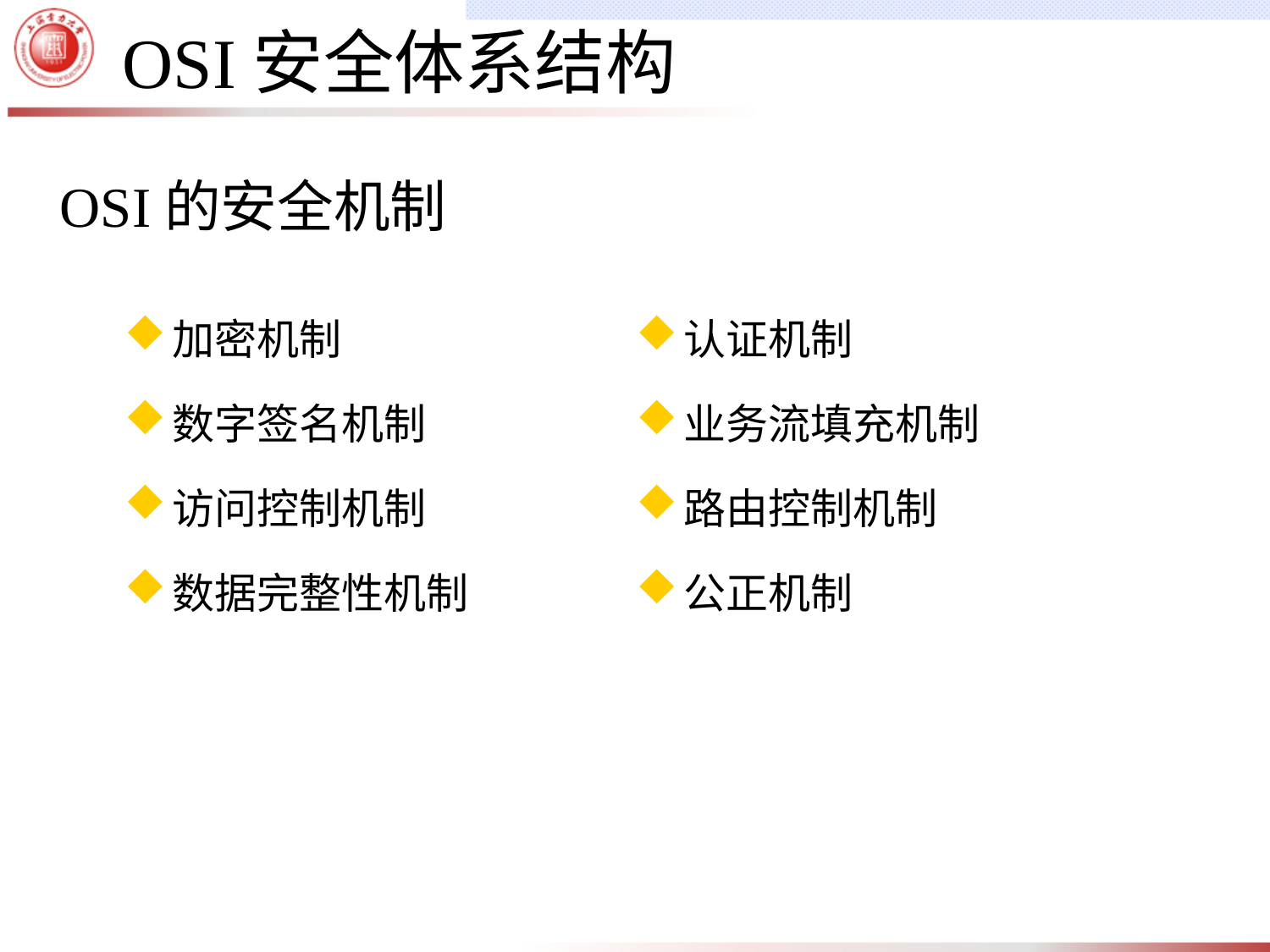

OSI安全体系结构
OSI的安全机制
加密机制
数字签名机制
访问控制机制
数据完整性机制
认证机制
业务流填充机制
路由控制机制
公正机制